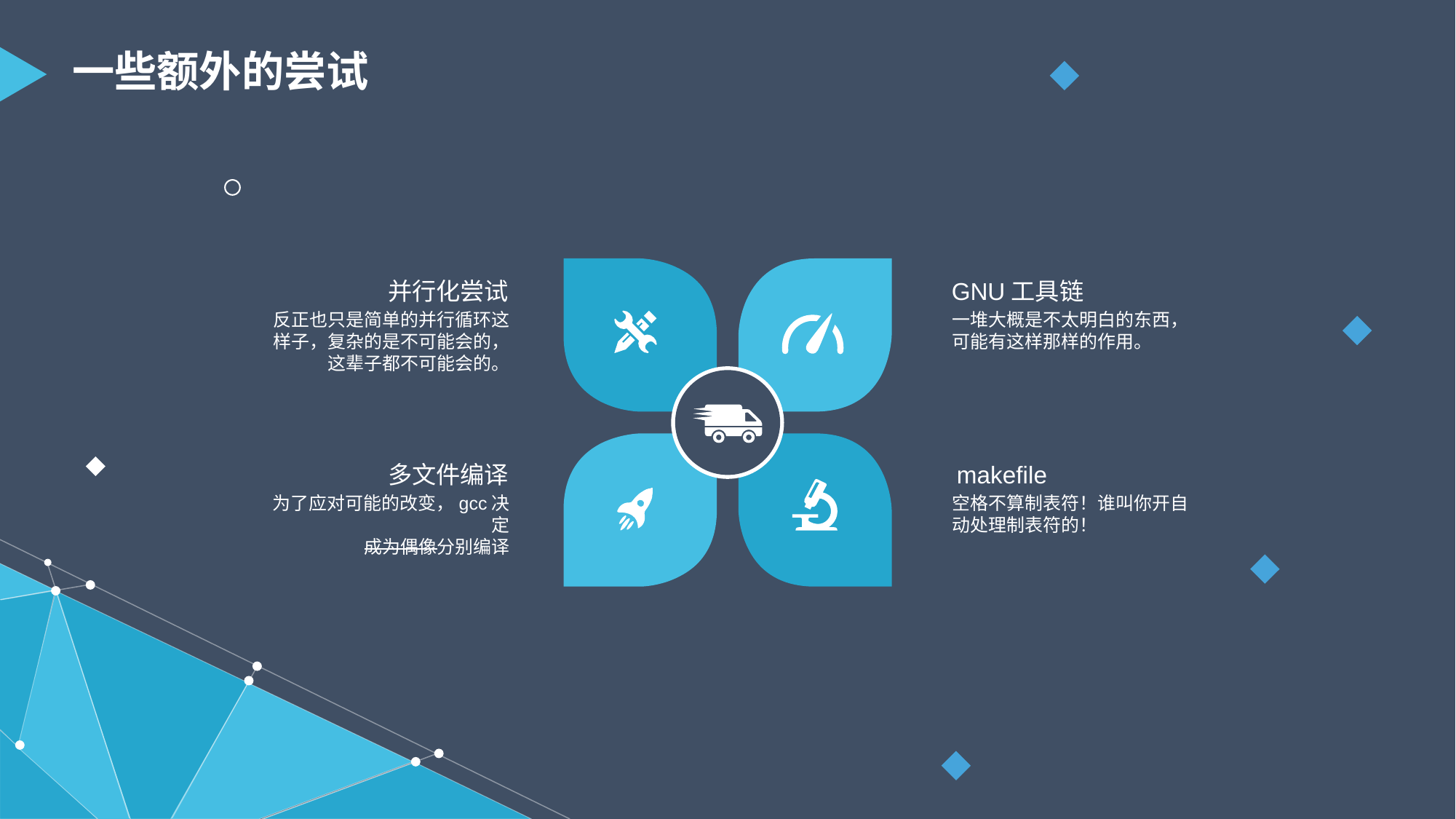

一些额外的尝试

并行化尝试
反正也只是简单的并行循环这样子，复杂的是不可能会的，这辈子都不可能会的。
GNU工具链
一堆大概是不太明白的东西，可能有这样那样的作用。
多文件编译
为了应对可能的改变，gcc决定
成为偶像分别编译
makefile
空格不算制表符！谁叫你开自动处理制表符的！